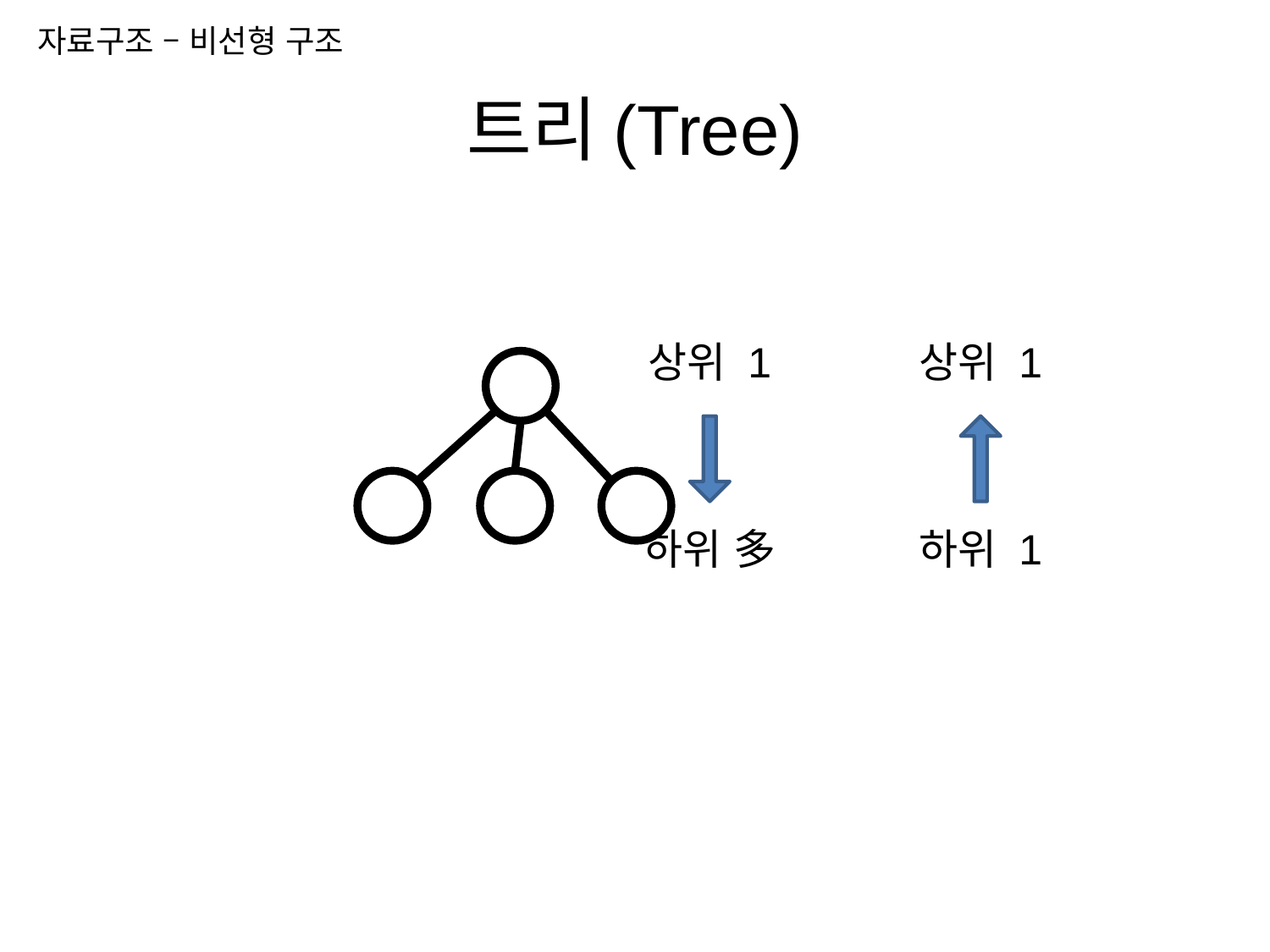

자료구조 – 비선형 구조
# 트리(Tree)
상위 1
상위 1

하위 多
하위 1